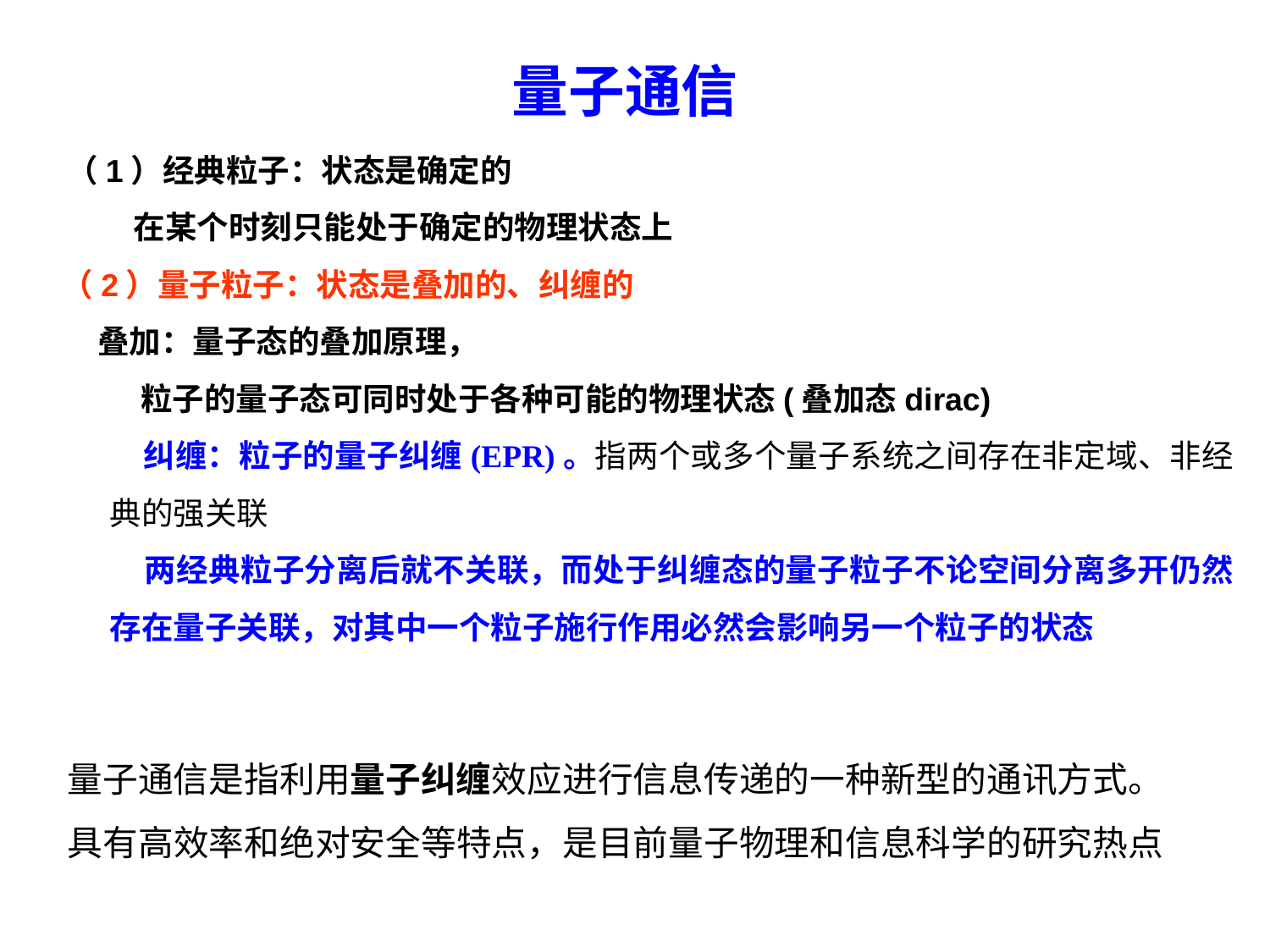

# 量子通信
  （1）经典粒子：状态是确定的
           在某个时刻只能处于确定的物理状态上
 （2）量子粒子：状态是叠加的、纠缠的
      叠加：量子态的叠加原理，
            粒子的量子态可同时处于各种可能的物理状态(叠加态dirac)
            纠缠：粒子的量子纠缠(EPR)。指两个或多个量子系统之间存在非定域、非经典的强关联
            两经典粒子分离后就不关联，而处于纠缠态的量子粒子不论空间分离多开仍然存在量子关联，对其中一个粒子施行作用必然会影响另一个粒子的状态
量子通信是指利用量子纠缠效应进行信息传递的一种新型的通讯方式。
具有高效率和绝对安全等特点，是目前量子物理和信息科学的研究热点